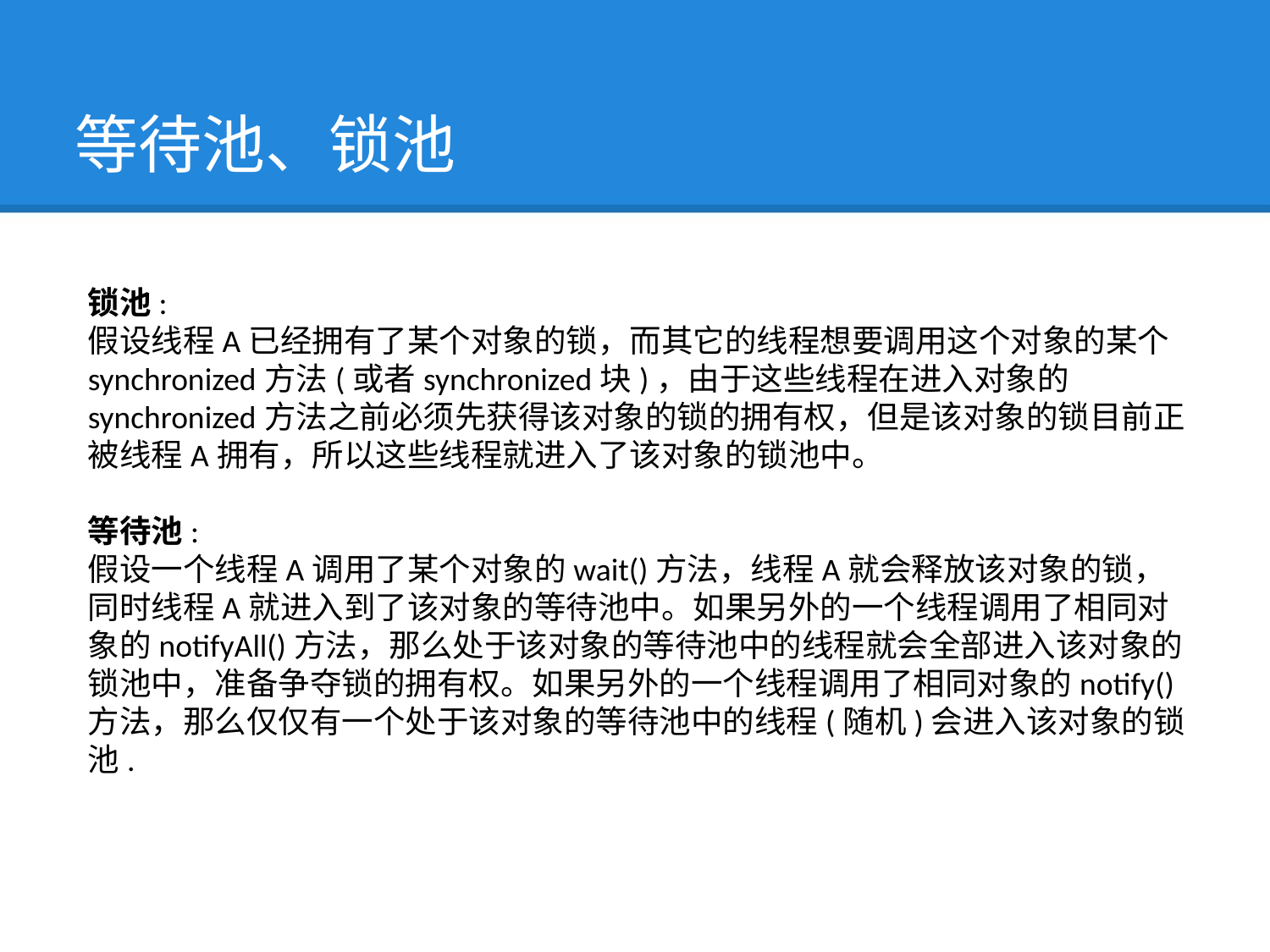

等待池、锁池
锁池:
假设线程A已经拥有了某个对象的锁，而其它的线程想要调用这个对象的某个synchronized方法(或者synchronized块)，由于这些线程在进入对象的synchronized方法之前必须先获得该对象的锁的拥有权，但是该对象的锁目前正被线程A拥有，所以这些线程就进入了该对象的锁池中。

等待池:
假设一个线程A调用了某个对象的wait()方法，线程A就会释放该对象的锁，同时线程A就进入到了该对象的等待池中。如果另外的一个线程调用了相同对象的notifyAll()方法，那么处于该对象的等待池中的线程就会全部进入该对象的锁池中，准备争夺锁的拥有权。如果另外的一个线程调用了相同对象的notify()方法，那么仅仅有一个处于该对象的等待池中的线程(随机)会进入该对象的锁池.